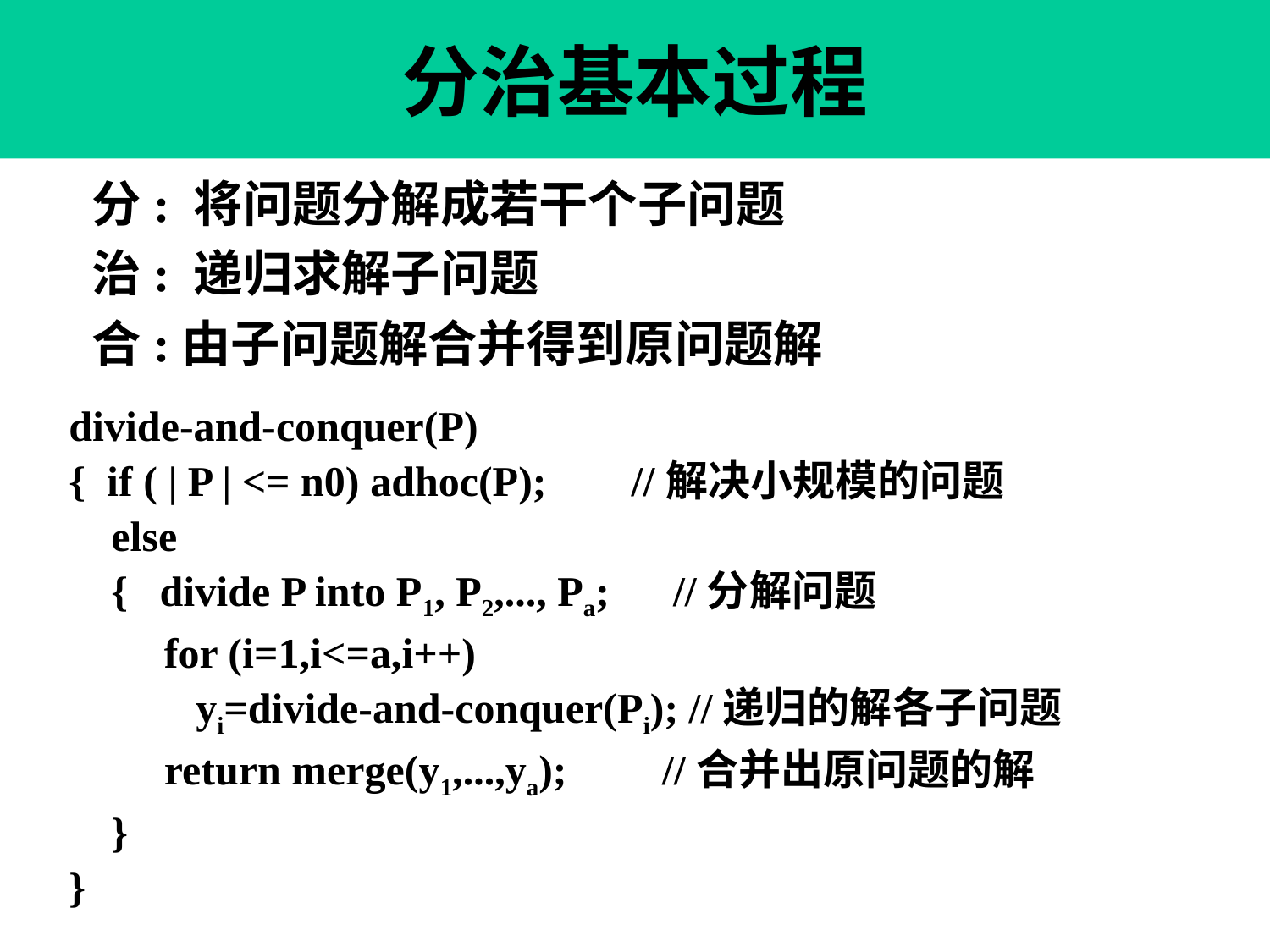

# 分治基本过程
分: 将问题分解成若干个子问题
治: 递归求解子问题
合:由子问题解合并得到原问题解
divide-and-conquer(P)
{  if ( | P | <= n0) adhoc(P);        //解决小规模的问题
    else
    {   divide P into P1, P2,..., Pa;      //分解问题
         for (i=1,i<=a,i++)
            yi=divide-and-conquer(Pi); //递归的解各子问题
         return merge(y1,...,ya);         //合并出原问题的解
    }
}